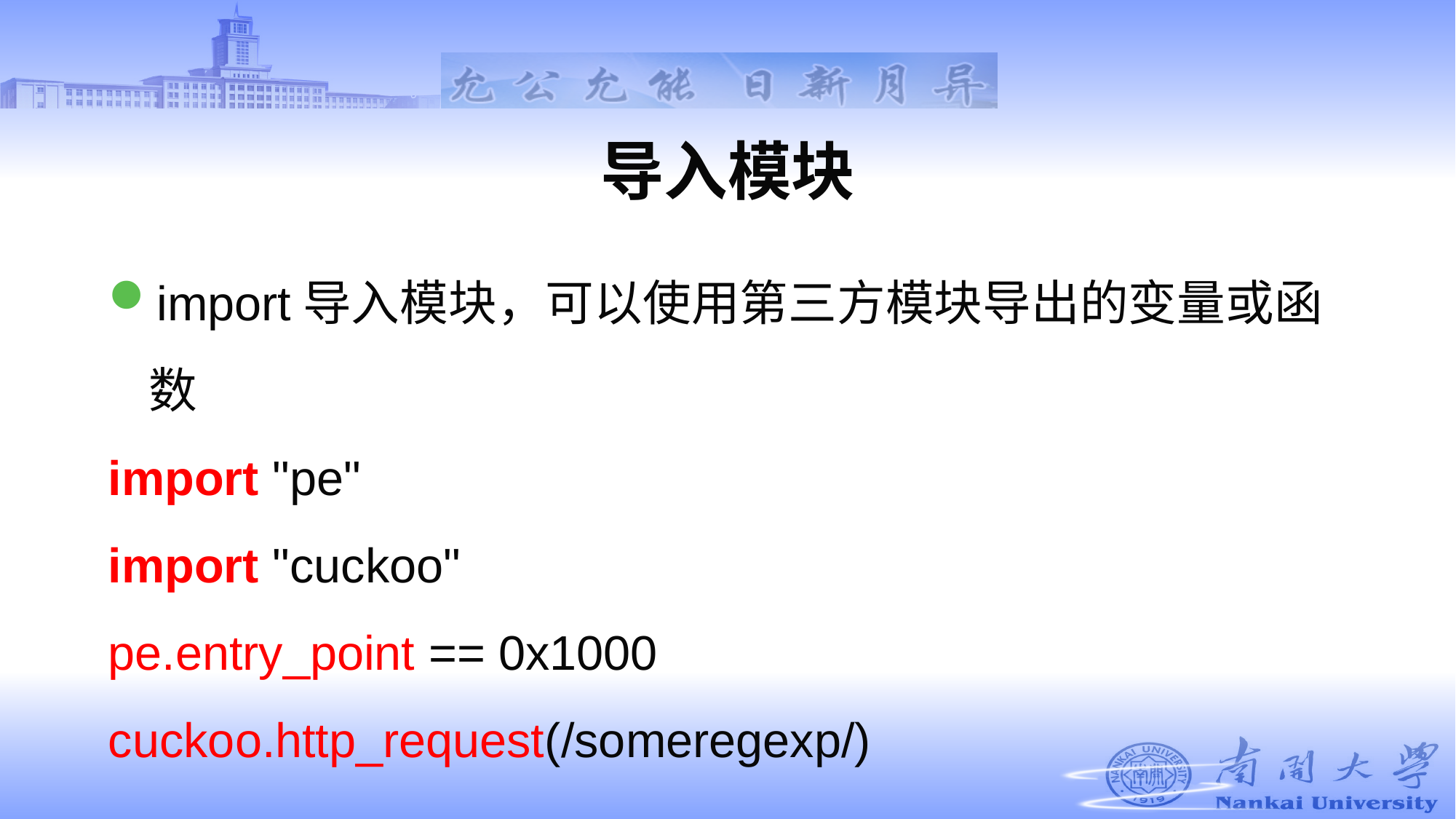

# 导入模块
import导入模块，可以使用第三方模块导出的变量或函数
import "pe"
import "cuckoo"
pe.entry_point == 0x1000
cuckoo.http_request(/someregexp/)